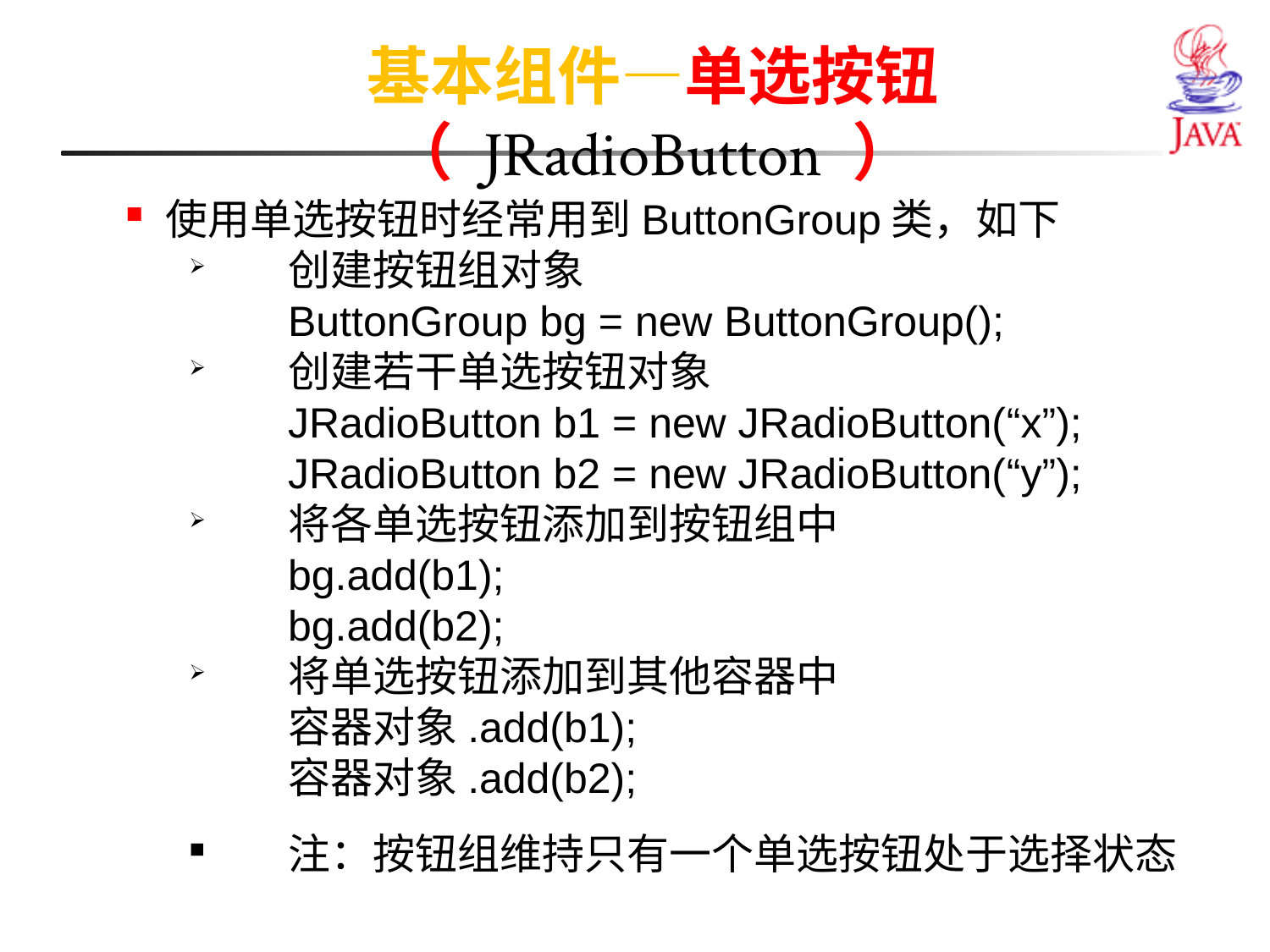

基本组件—单选按钮（ JRadioButton ）

使用单选按钮时经常用到ButtonGroup类，如下
创建按钮组对象
ButtonGroup bg = new ButtonGroup();
创建若干单选按钮对象
JRadioButton b1 = new JRadioButton(“x”);
JRadioButton b2 = new JRadioButton(“y”);
将各单选按钮添加到按钮组中
bg.add(b1);
bg.add(b2);
将单选按钮添加到其他容器中
容器对象.add(b1);
容器对象.add(b2);
注：按钮组维持只有一个单选按钮处于选择状态